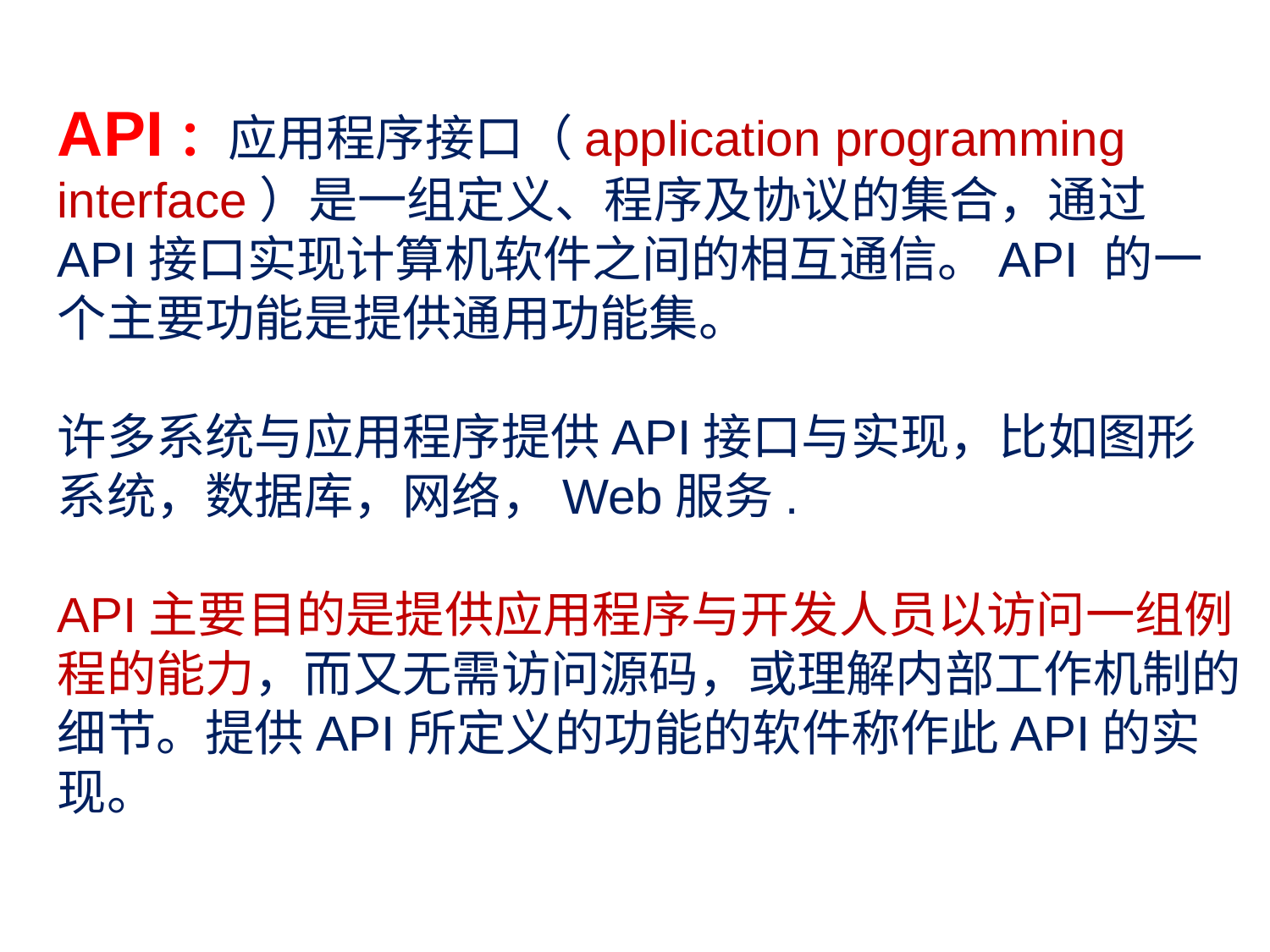

API：应用程序接口（application programming interface）是一组定义、程序及协议的集合，通过 API接口实现计算机软件之间的相互通信。API 的一个主要功能是提供通用功能集。

许多系统与应用程序提供API接口与实现，比如图形系统，数据库，网络，Web服务.

API主要目的是提供应用程序与开发人员以访问一组例程的能力，而又无需访问源码，或理解内部工作机制的细节。提供API所定义的功能的软件称作此API的实现。